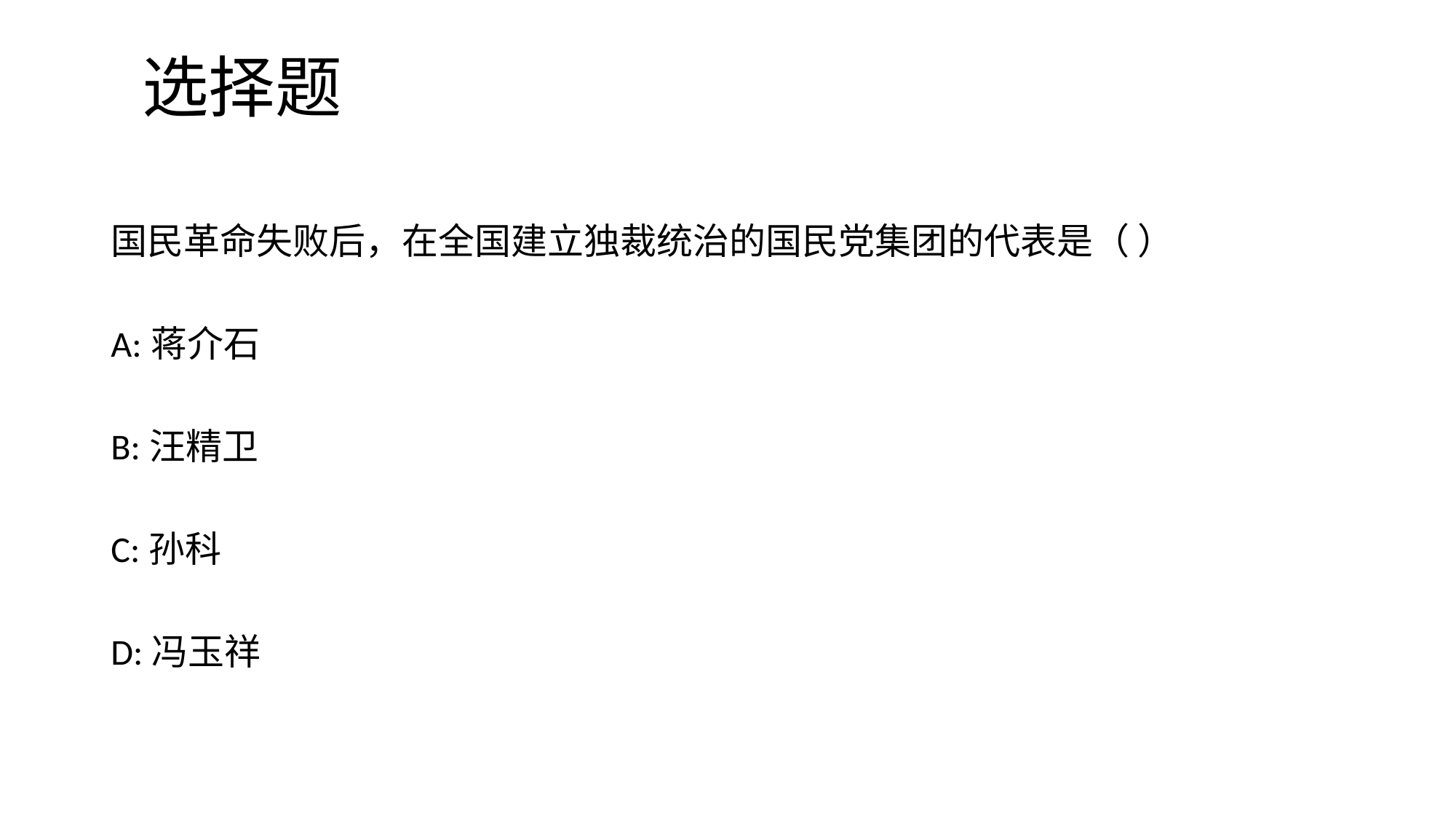

# 选择题
国民革命失败后，在全国建立独裁统治的国民党集团的代表是（ ）
A:蒋介石
B:汪精卫
C:孙科
D:冯玉祥